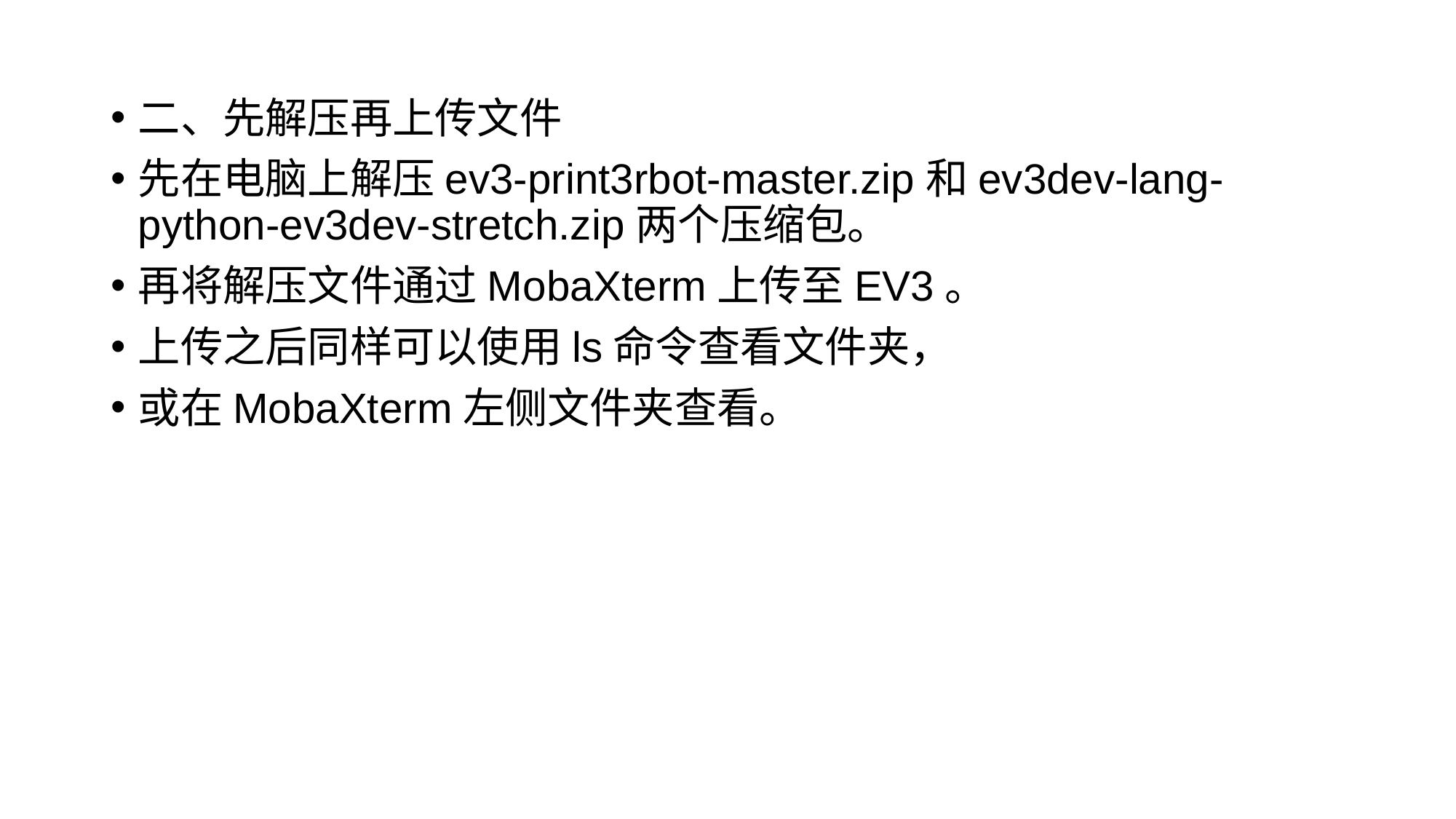

二、先解压再上传文件
先在电脑上解压ev3-print3rbot-master.zip和ev3dev-lang-python-ev3dev-stretch.zip两个压缩包。
再将解压文件通过MobaXterm上传至EV3。
上传之后同样可以使用ls命令查看文件夹，
或在MobaXterm左侧文件夹查看。